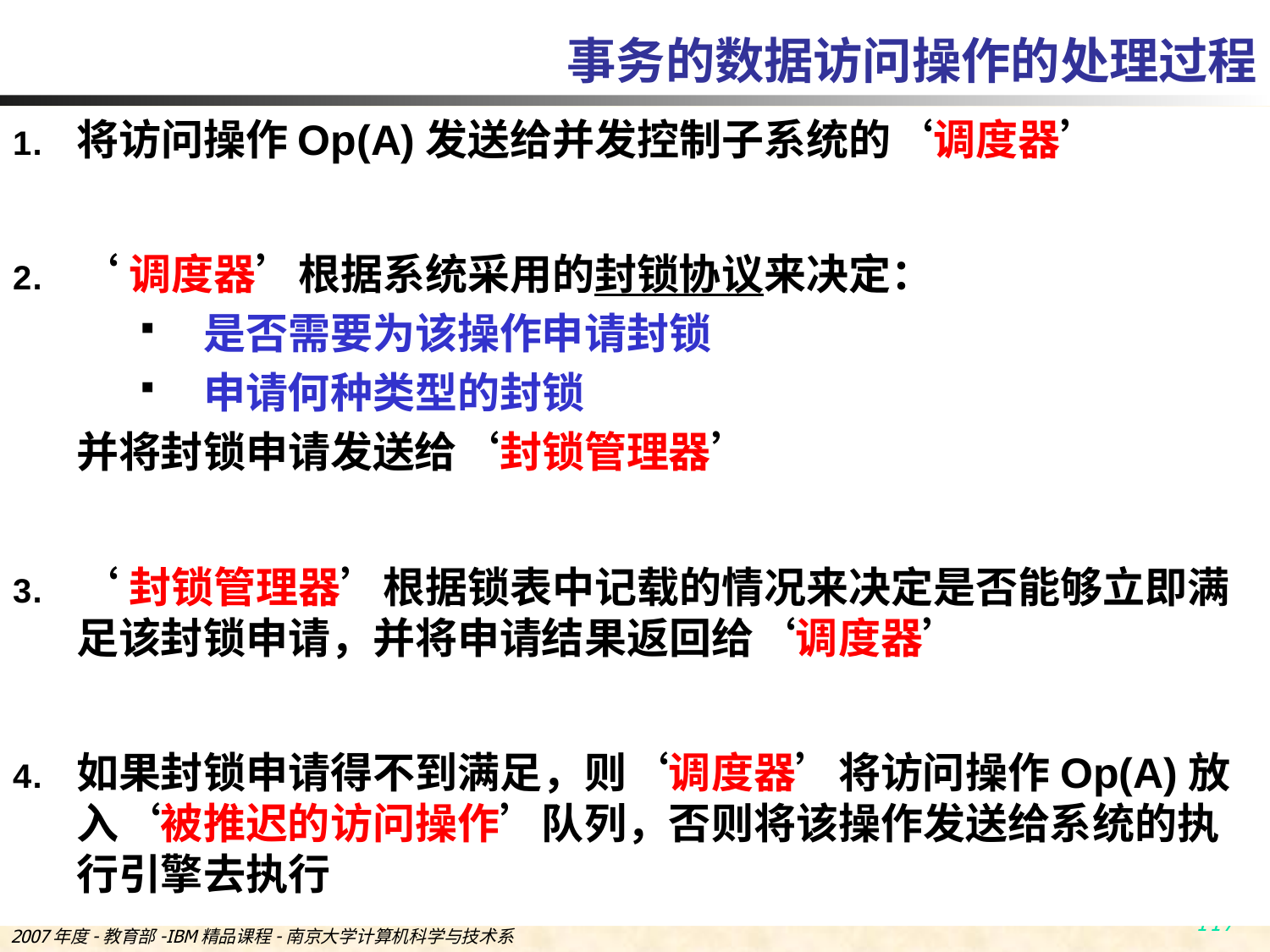

# 事务的数据访问操作的处理过程
将访问操作Op(A)发送给并发控制子系统的‘调度器’

‘调度器’根据系统采用的封锁协议来决定：
是否需要为该操作申请封锁
申请何种类型的封锁
	并将封锁申请发送给‘封锁管理器’

‘封锁管理器’根据锁表中记载的情况来决定是否能够立即满足该封锁申请，并将申请结果返回给‘调度器’

如果封锁申请得不到满足，则‘调度器’将访问操作Op(A)放入‘被推迟的访问操作’队列，否则将该操作发送给系统的执行引擎去执行
117